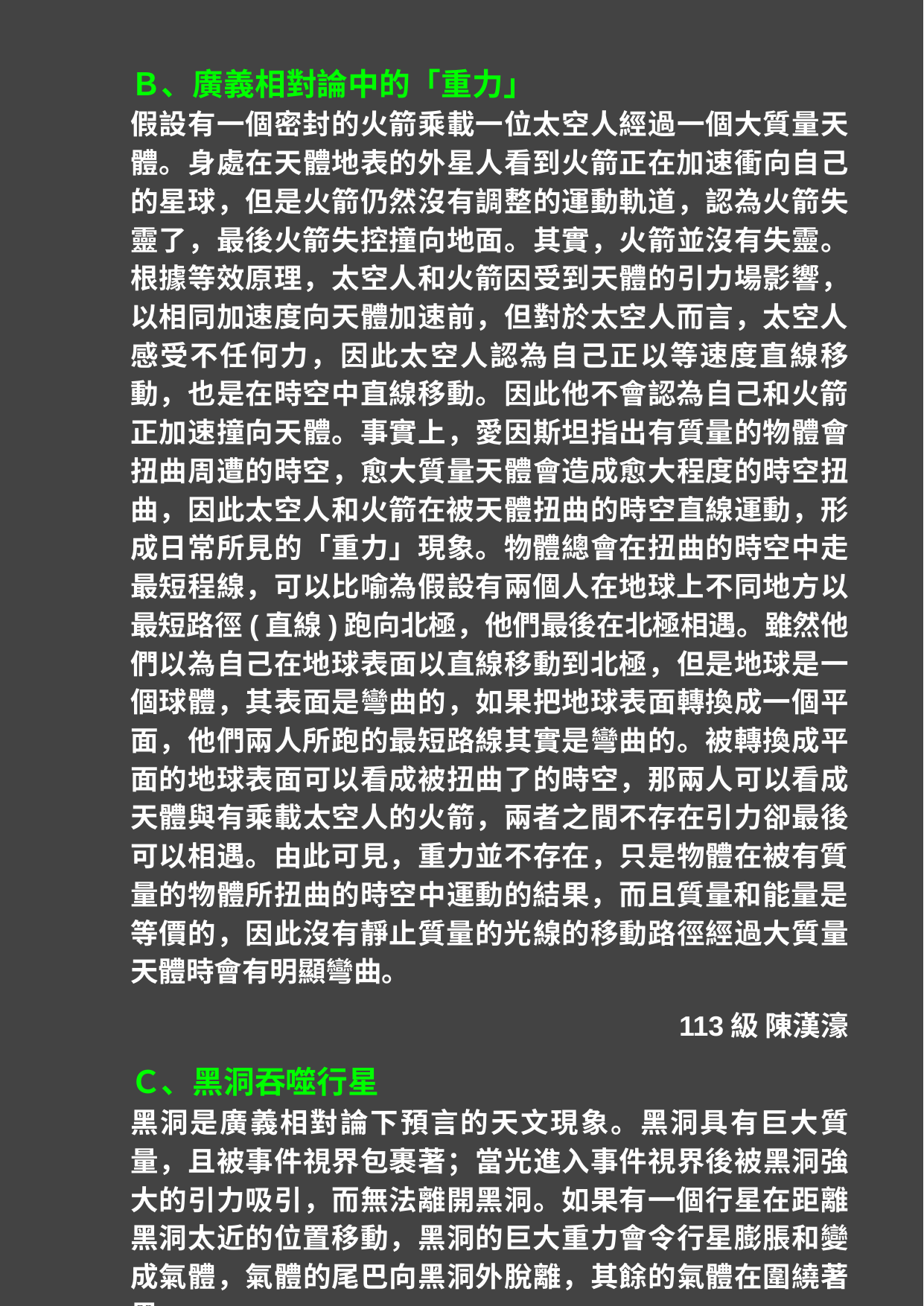

Ｂ、廣義相對論中的「重力」
假設有一個密封的火箭乘載一位太空人經過一個大質量天體。身處在天體地表的外星人看到火箭正在加速衝向自己的星球，但是火箭仍然沒有調整的運動軌道，認為火箭失靈了，最後火箭失控撞向地面。其實，火箭並沒有失靈。根據等效原理，太空人和火箭因受到天體的引力場影響，以相同加速度向天體加速前，但對於太空人而言，太空人感受不任何力，因此太空人認為自己正以等速度直線移動，也是在時空中直線移動。因此他不會認為自己和火箭正加速撞向天體。事實上，愛因斯坦指出有質量的物體會扭曲周遭的時空，愈大質量天體會造成愈大程度的時空扭曲，因此太空人和火箭在被天體扭曲的時空直線運動，形成日常所見的「重力」現象。物體總會在扭曲的時空中走最短程線，可以比喻為假設有兩個人在地球上不同地方以最短路徑(直線)跑向北極，他們最後在北極相遇。雖然他們以為自己在地球表面以直線移動到北極，但是地球是一個球體，其表面是彎曲的，如果把地球表面轉換成一個平面，他們兩人所跑的最短路線其實是彎曲的。被轉換成平面的地球表面可以看成被扭曲了的時空，那兩人可以看成天體與有乘載太空人的火箭，兩者之間不存在引力卻最後可以相遇。由此可見，重力並不存在，只是物體在被有質量的物體所扭曲的時空中運動的結果，而且質量和能量是等價的，因此沒有靜止質量的光線的移動路徑經過大質量天體時會有明顯彎曲。
113級 陳漢濠
Ｃ、黑洞吞噬行星
黑洞是廣義相對論下預言的天文現象。黑洞具有巨大質量，且被事件視界包裹著；當光進入事件視界後被黑洞強大的引力吸引，而無法離開黑洞。如果有一個行星在距離黑洞太近的位置移動，黑洞的巨大重力會令行星膨脹和變成氣體，氣體的尾巴向黑洞外脫離，其餘的氣體在圍繞著黑